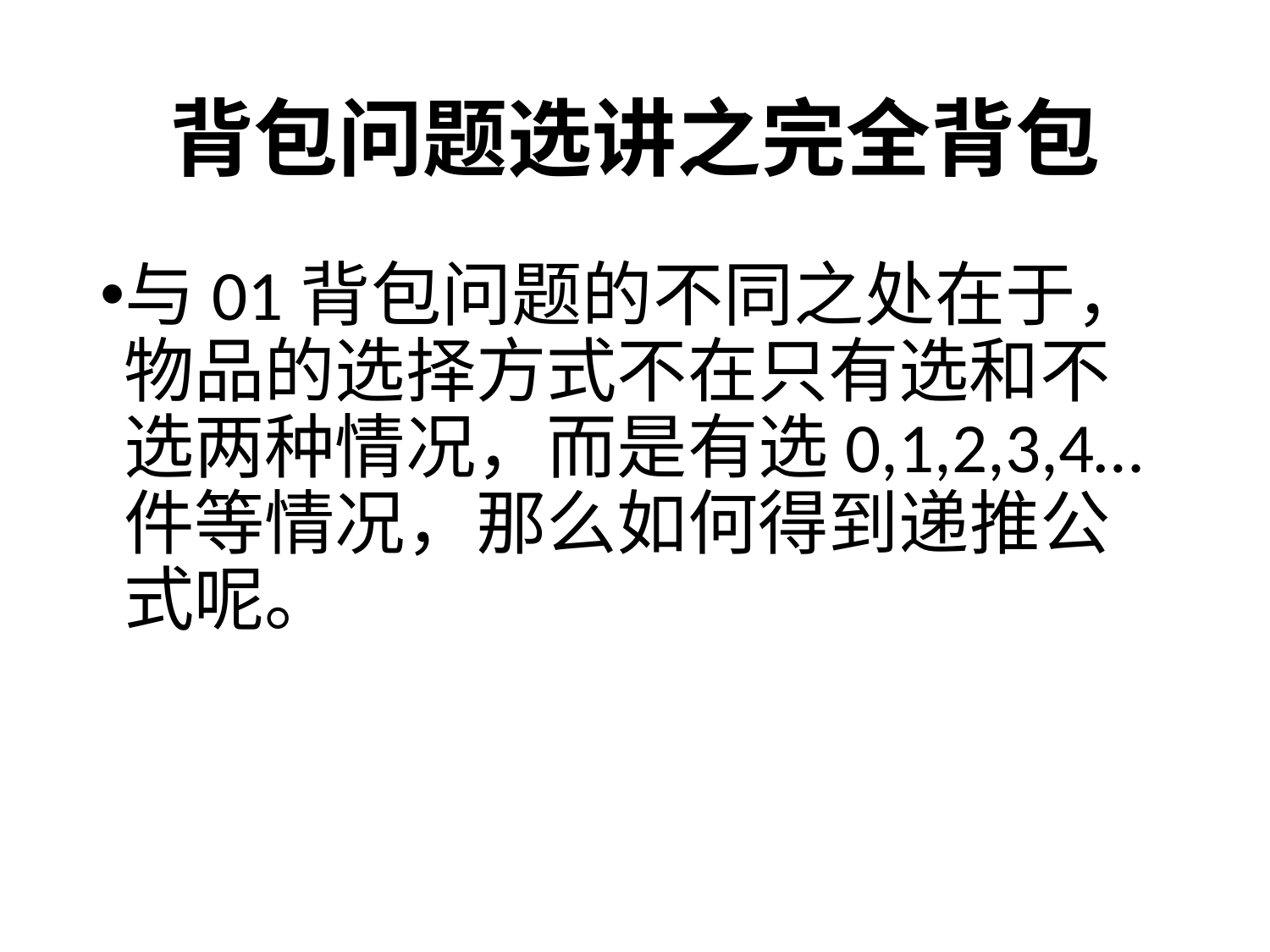

# 背包问题选讲之完全背包
与01背包问题的不同之处在于，物品的选择方式不在只有选和不选两种情况，而是有选0,1,2,3,4…件等情况，那么如何得到递推公式呢。